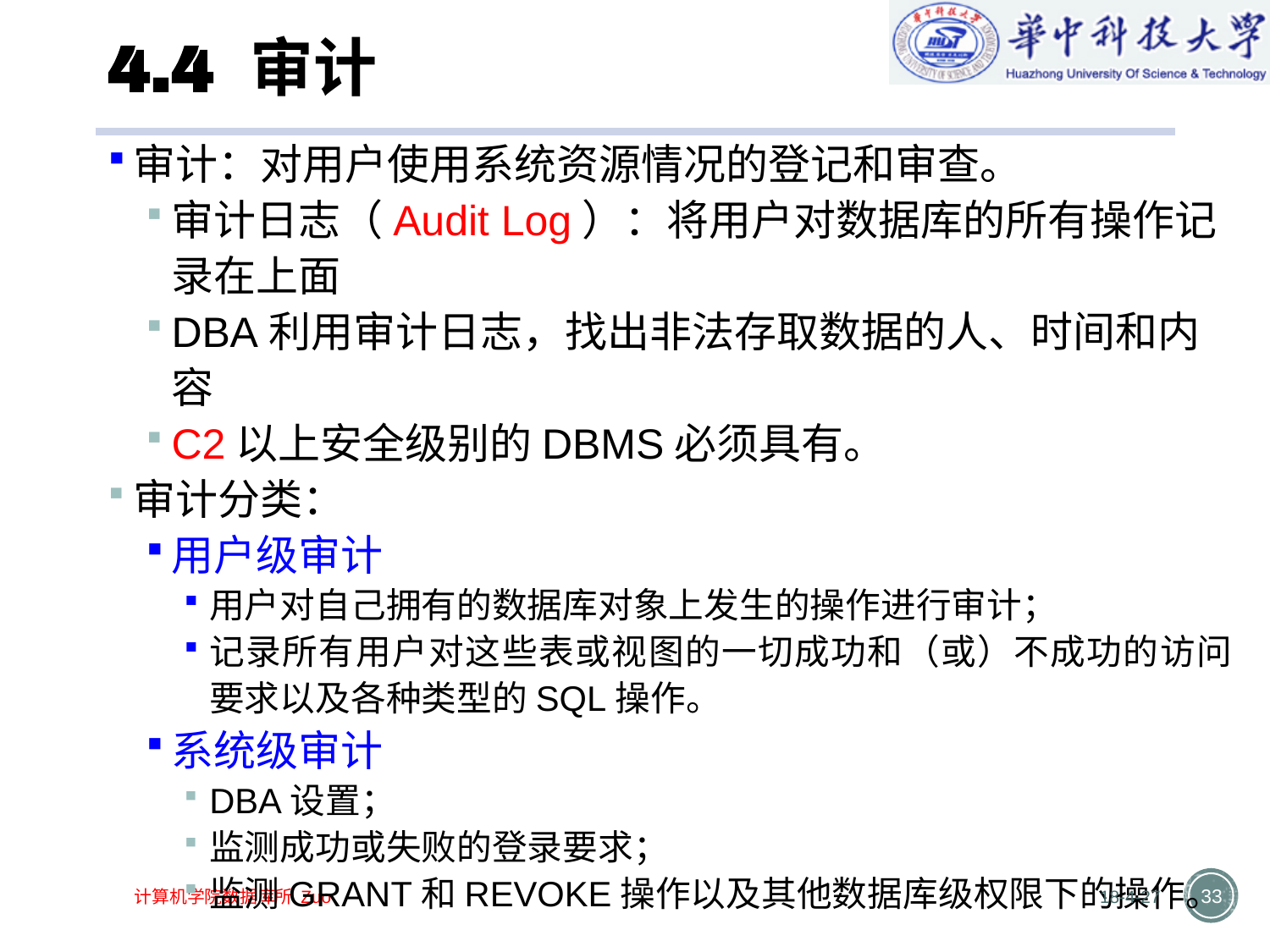

# 4.4 审计
审计：对用户使用系统资源情况的登记和审查。
审计日志（Audit Log）：将用户对数据库的所有操作记录在上面
DBA利用审计日志，找出非法存取数据的人、时间和内容
C2以上安全级别的DBMS必须具有。
审计分类：
用户级审计
用户对自己拥有的数据库对象上发生的操作进行审计；
记录所有用户对这些表或视图的一切成功和（或）不成功的访问要求以及各种类型的SQL操作。
系统级审计
DBA设置；
监测成功或失败的登录要求；
监测GRANT和REVOKE操作以及其他数据库级权限下的操作。

18-4-27
33